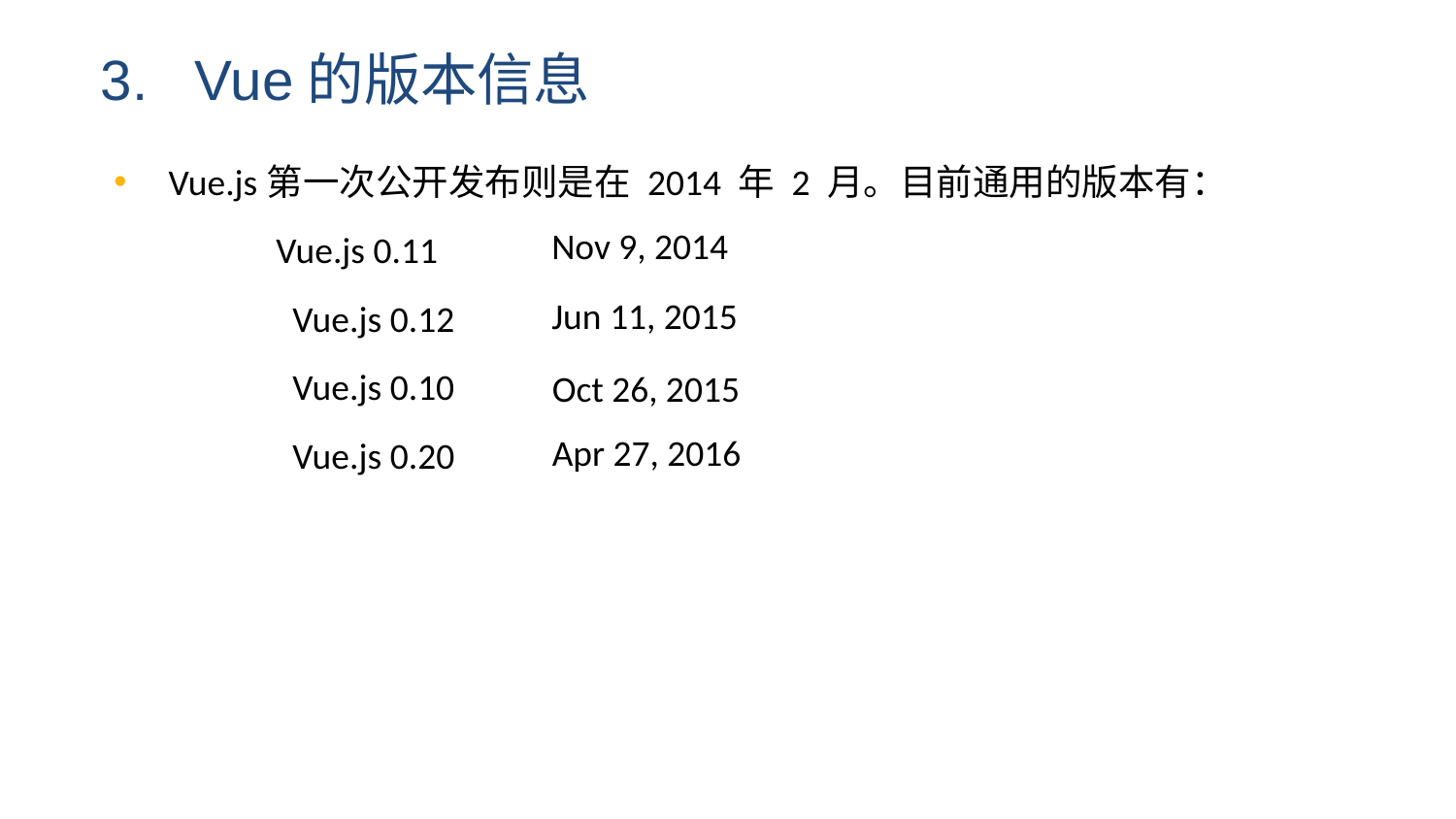

# 3.   Vue的版本信息
Vue.js第一次公开发布则是在 2014 年 2 月。目前通用的版本有：
	  Vue.js 0.11
	    Vue.js 0.12
	    Vue.js 0.10
	    Vue.js 0.20

Nov 9, 2014
Jun 11, 2015
Oct 26, 2015
Apr 27, 2016
9